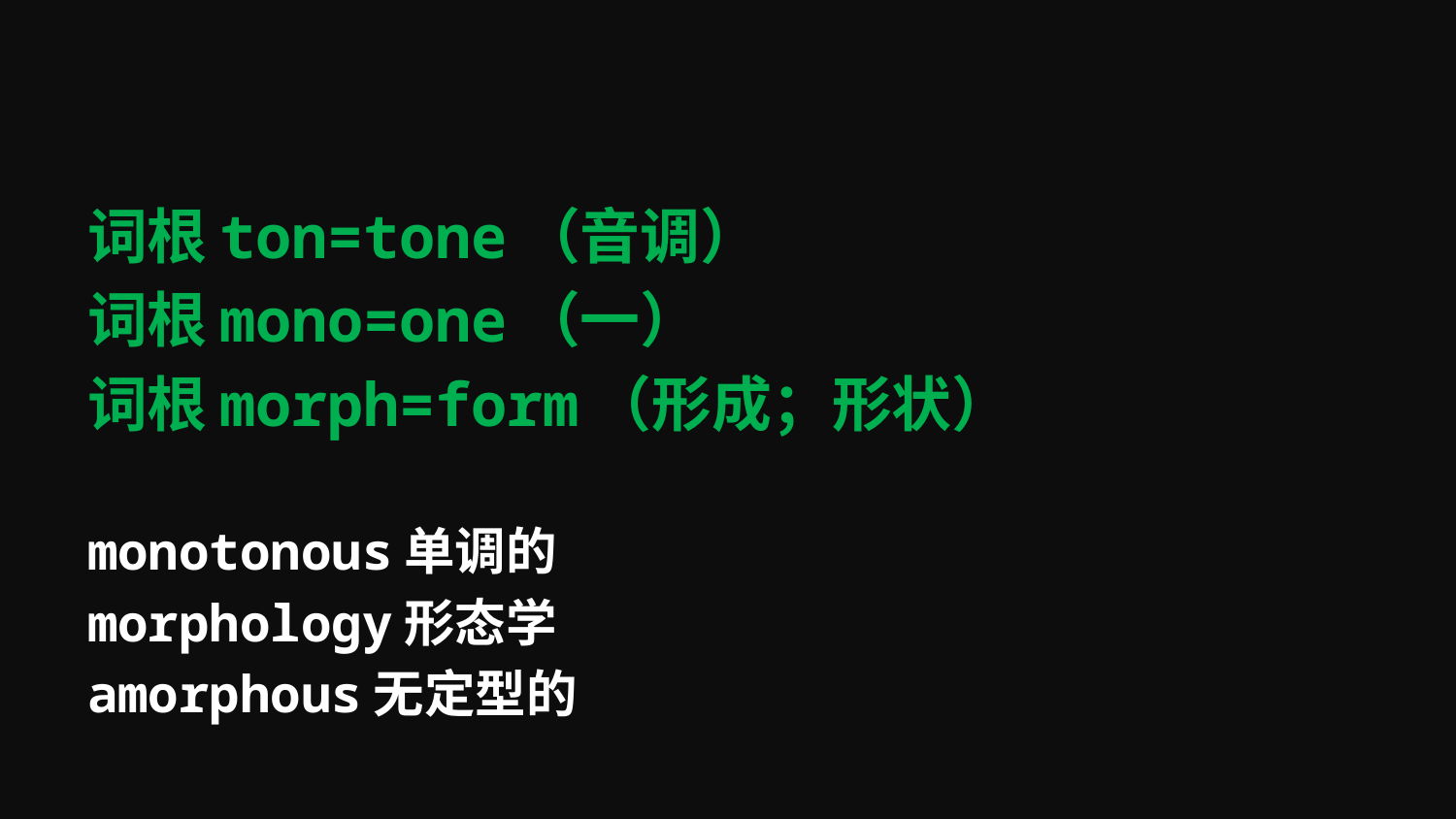

#
词根ton=tone（音调）
词根mono=one（一）
词根morph=form（形成；形状）

monotonous单调的
morphology形态学
amorphous无定型的